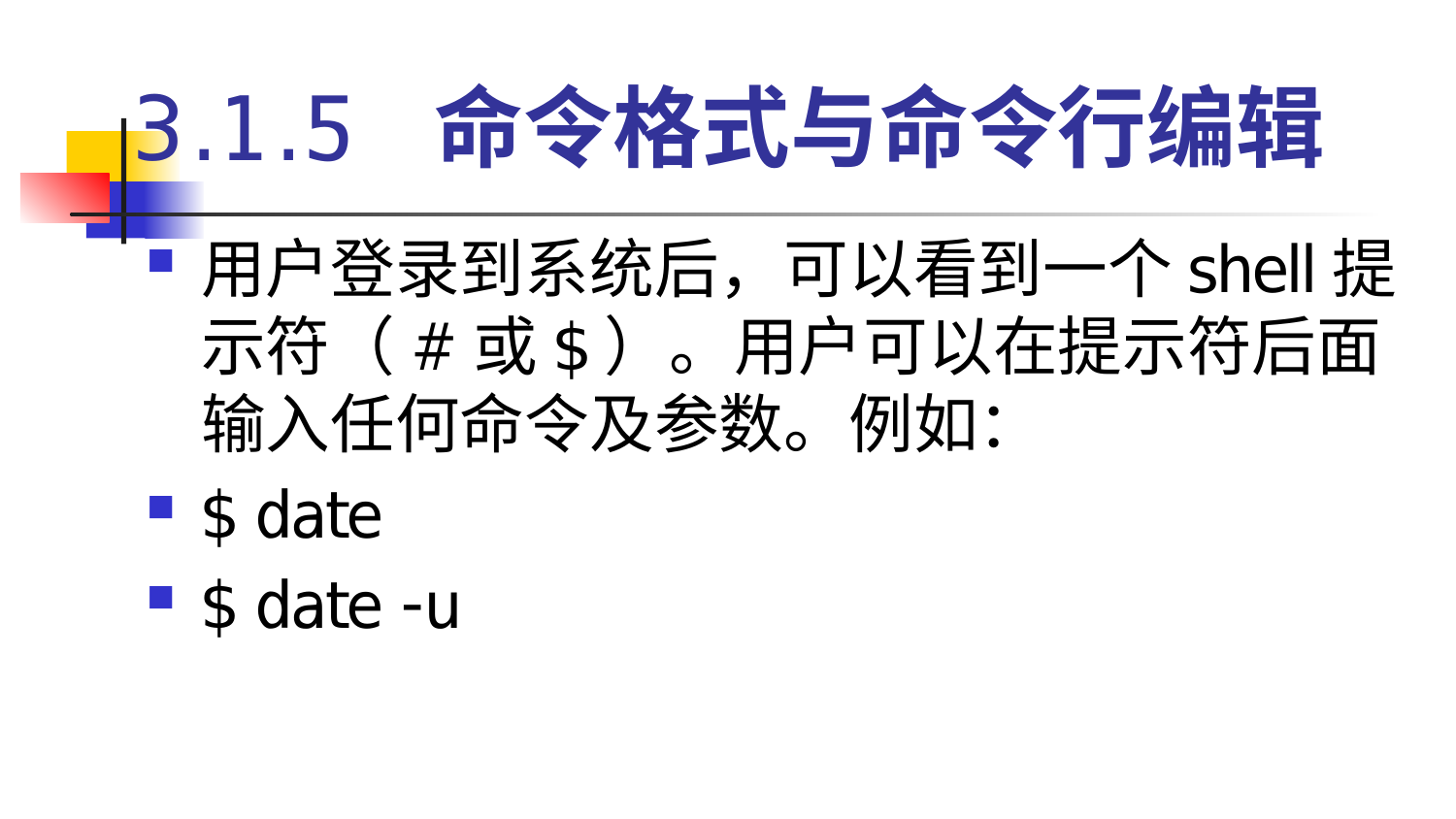

# 3.1.5  命令格式与命令行编辑
用户登录到系统后，可以看到一个shell提示符（#或$）。用户可以在提示符后面输入任何命令及参数。例如：
$ date
$ date -u